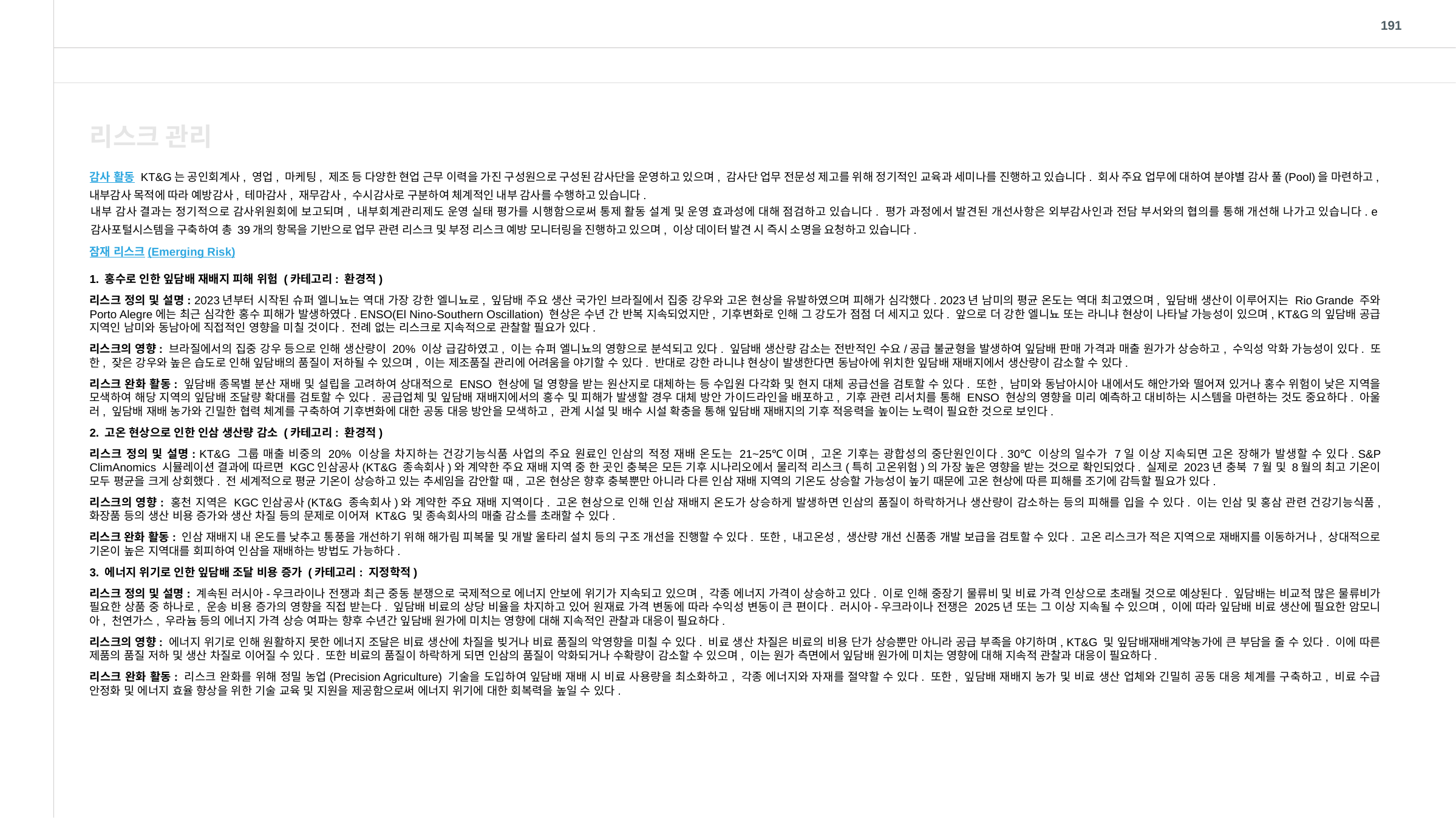

191
리스크 관리
감사 활동 KT&G는 공인회계사, 영업, 마케팅, 제조 등 다양한 현업 근무 이력을 가진 구성원으로 구성된 감사단을 운영하고 있으며, 감사단 업무 전문성 제고를 위해 정기적인 교육과 세미나를 진행하고 있습니다. 회사 주요 업무에 대하여 분야별 감사 풀(Pool)을 마련하고, 내부감사 목적에 따라 예방감사, 테마감사, 재무감사, 수시감사로 구분하여 체계적인 내부 감사를 수행하고 있습니다.
내부 감사 결과는 정기적으로 감사위원회에 보고되며, 내부회계관리제도 운영 실태 평가를 시행함으로써 통제 활동 설계 및 운영 효과성에 대해 점검하고 있습니다. 평가 과정에서 발견된 개선사항은 외부감사인과 전담 부서와의 협의를 통해 개선해 나가고 있습니다. e감사포털시스템을 구축하여 총 39개의 항목을 기반으로 업무 관련 리스크 및 부정 리스크 예방 모니터링을 진행하고 있으며, 이상 데이터 발견 시 즉시 소명을 요청하고 있습니다.
잠재 리스크(Emerging Risk)

1. 홍수로 인한 잎담배 재배지 피해 위험 (카테고리: 환경적)
리스크 정의 및 설명: 2023년부터 시작된 슈퍼 엘니뇨는 역대 가장 강한 엘니뇨로, 잎담배 주요 생산 국가인 브라질에서 집중 강우와 고온 현상을 유발하였으며 피해가 심각했다. 2023년 남미의 평균 온도는 역대 최고였으며, 잎담배 생산이 이루어지는 Rio Grande 주와 Porto Alegre에는 최근 심각한 홍수 피해가 발생하였다. ENSO(El Nino-Southern Oscillation) 현상은 수년 간 반복 지속되었지만, 기후변화로 인해 그 강도가 점점 더 세지고 있다. 앞으로 더 강한 엘니뇨 또는 라니냐 현상이 나타날 가능성이 있으며, KT&G의 잎담배 공급 지역인 남미와 동남아에 직접적인 영향을 미칠 것이다. 전례 없는 리스크로 지속적으로 관찰할 필요가 있다.
리스크의 영향: 브라질에서의 집중 강우 등으로 인해 생산량이 20% 이상 급감하였고, 이는 슈퍼 엘니뇨의 영향으로 분석되고 있다. 잎담배 생산량 감소는 전반적인 수요/공급 불균형을 발생하여 잎담배 판매 가격과 매출 원가가 상승하고, 수익성 악화 가능성이 있다. 또한, 잦은 강우와 높은 습도로 인해 잎담배의 품질이 저하될 수 있으며, 이는 제조품질 관리에 어려움을 야기할 수 있다. 반대로 강한 라니냐 현상이 발생한다면 동남아에 위치한 잎담배 재배지에서 생산량이 감소할 수 있다.
리스크 완화 활동: 잎담배 종목별 분산 재배 및 설립을 고려하여 상대적으로 ENSO 현상에 덜 영향을 받는 원산지로 대체하는 등 수입원 다각화 및 현지 대체 공급선을 검토할 수 있다. 또한, 남미와 동남아시아 내에서도 해안가와 떨어져 있거나 홍수 위험이 낮은 지역을 모색하여 해당 지역의 잎담배 조달량 확대를 검토할 수 있다. 공급업체 및 잎담배 재배지에서의 홍수 및 피해가 발생할 경우 대체 방안 가이드라인을 배포하고, 기후 관련 리서치를 통해 ENSO 현상의 영향을 미리 예측하고 대비하는 시스템을 마련하는 것도 중요하다. 아울러, 잎담배 재배 농가와 긴밀한 협력 체계를 구축하여 기후변화에 대한 공동 대응 방안을 모색하고, 관계 시설 및 배수 시설 확충을 통해 잎담배 재배지의 기후 적응력을 높이는 노력이 필요한 것으로 보인다.
2. 고온 현상으로 인한 인삼 생산량 감소 (카테고리: 환경적)
리스크 정의 및 설명: KT&G 그룹 매출 비중의 20% 이상을 차지하는 건강기능식품 사업의 주요 원료인 인삼의 적정 재배 온도는 21~25℃이며, 고온 기후는 광합성의 중단원인이다. 30℃ 이상의 일수가 7일 이상 지속되면 고온 장해가 발생할 수 있다. S&P ClimAnomics 시뮬레이션 결과에 따르면 KGC인삼공사(KT&G 종속회사)와 계약한 주요 재배 지역 중 한 곳인 충북은 모든 기후 시나리오에서 물리적 리스크(특히 고온위험)의 가장 높은 영향을 받는 것으로 확인되었다. 실제로 2023년 충북 7월 및 8월의 최고 기온이 모두 평균을 크게 상회했다. 전 세계적으로 평균 기온이 상승하고 있는 추세임을 감안할 때, 고온 현상은 향후 충북뿐만 아니라 다른 인삼 재배 지역의 기온도 상승할 가능성이 높기 때문에 고온 현상에 따른 피해를 조기에 감득할 필요가 있다.
리스크의 영향: 홍천 지역은 KGC인삼공사(KT&G 종속회사)와 계약한 주요 재배 지역이다. 고온 현상으로 인해 인삼 재배지 온도가 상승하게 발생하면 인삼의 품질이 하락하거나 생산량이 감소하는 등의 피해를 입을 수 있다. 이는 인삼 및 홍삼 관련 건강기능식품, 화장품 등의 생산 비용 증가와 생산 차질 등의 문제로 이어져 KT&G 및 종속회사의 매출 감소를 초래할 수 있다.
리스크 완화 활동: 인삼 재배지 내 온도를 낮추고 통풍을 개선하기 위해 해가림 피복물 및 개발 울타리 설치 등의 구조 개선을 진행할 수 있다. 또한, 내고온성, 생산량 개선 신품종 개발 보급을 검토할 수 있다. 고온 리스크가 적은 지역으로 재배지를 이동하거나, 상대적으로 기온이 높은 지역대를 회피하여 인삼을 재배하는 방법도 가능하다.
3. 에너지 위기로 인한 잎담배 조달 비용 증가 (카테고리: 지정학적)
리스크 정의 및 설명: 계속된 러시아-우크라이나 전쟁과 최근 중동 분쟁으로 국제적으로 에너지 안보에 위기가 지속되고 있으며, 각종 에너지 가격이 상승하고 있다. 이로 인해 중장기 물류비 및 비료 가격 인상으로 초래될 것으로 예상된다. 잎담배는 비교적 많은 물류비가 필요한 상품 중 하나로, 운송 비용 증가의 영향을 직접 받는다. 잎담배 비료의 상당 비율을 차지하고 있어 원재료 가격 변동에 따라 수익성 변동이 큰 편이다. 러시아-우크라이나 전쟁은 2025년 또는 그 이상 지속될 수 있으며, 이에 따라 잎담배 비료 생산에 필요한 암모니아, 천연가스, 우라늄 등의 에너지 가격 상승 여파는 향후 수년간 잎담배 원가에 미치는 영향에 대해 지속적인 관찰과 대응이 필요하다.
리스크의 영향: 에너지 위기로 인해 원활하지 못한 에너지 조달은 비료 생산에 차질을 빚거나 비료 품질의 악영향을 미칠 수 있다. 비료 생산 차질은 비료의 비용 단가 상승뿐만 아니라 공급 부족을 야기하며, KT&G 및 잎담배재배계약농가에 큰 부담을 줄 수 있다. 이에 따른 제품의 품질 저하 및 생산 차질로 이어질 수 있다. 또한 비료의 품질이 하락하게 되면 인삼의 품질이 악화되거나 수확량이 감소할 수 있으며, 이는 원가 측면에서 잎담배 원가에 미치는 영향에 대해 지속적 관찰과 대응이 필요하다.
리스크 완화 활동: 리스크 완화를 위해 정밀 농업(Precision Agriculture) 기술을 도입하여 잎담배 재배 시 비료 사용량을 최소화하고, 각종 에너지와 자재를 절약할 수 있다. 또한, 잎담배 재배지 농가 및 비료 생산 업체와 긴밀히 공동 대응 체계를 구축하고, 비료 수급 안정화 및 에너지 효율 향상을 위한 기술 교육 및 지원을 제공함으로써 에너지 위기에 대한 회복력을 높일 수 있다.